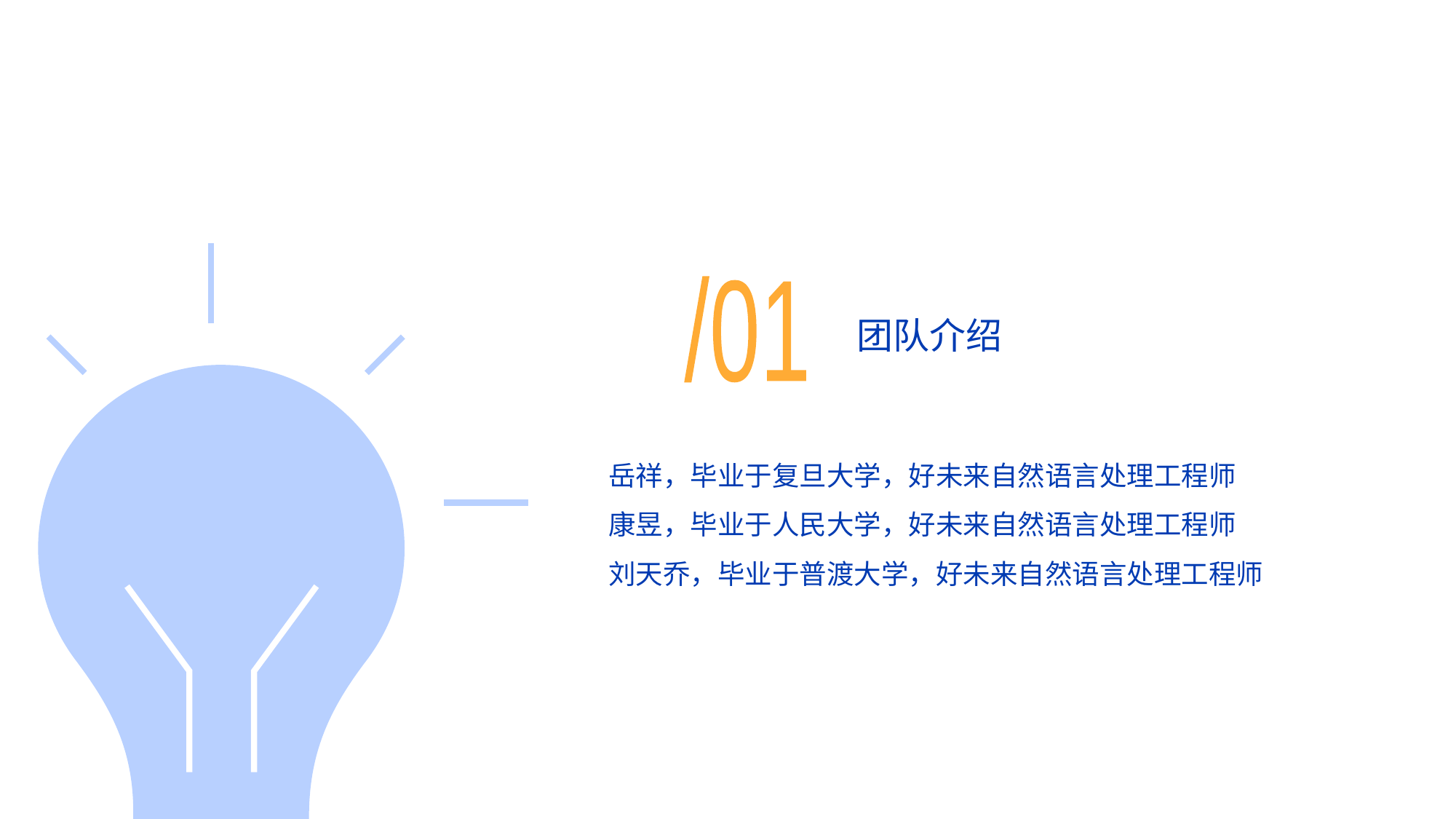

# 团队介绍
/01
岳祥，毕业于复旦大学，好未来自然语言处理工程师
康昱，毕业于人民大学，好未来自然语言处理工程师
刘天乔，毕业于普渡大学，好未来自然语言处理工程师